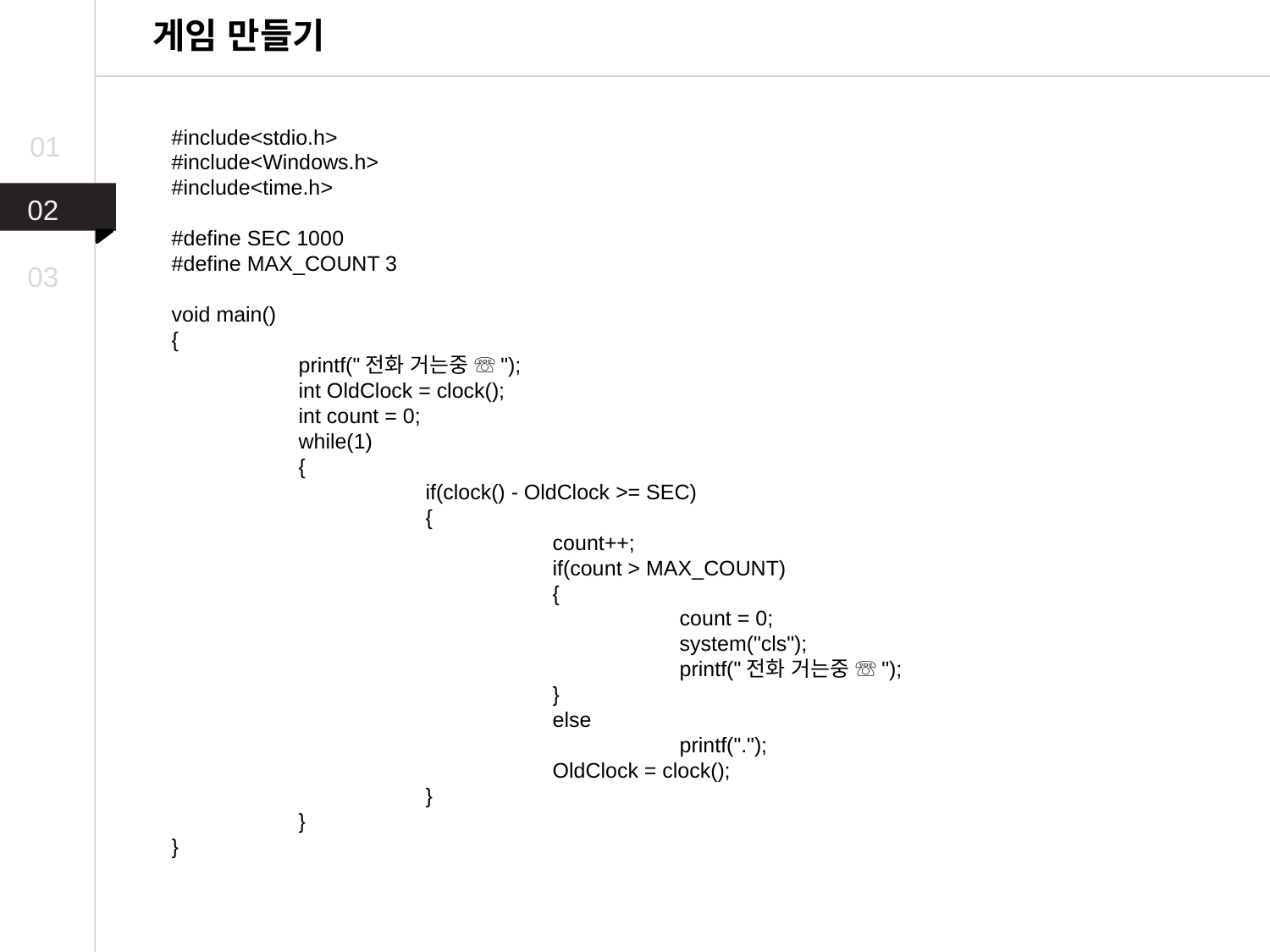

게임 만들기
#include<stdio.h>
#include<Windows.h>
#include<time.h>

#define SEC 1000
#define MAX_COUNT 3

void main()
{
	printf("전화 거는중 ☏");
	int OldClock = clock();
	int count = 0;
	while(1)
	{
		if(clock() - OldClock >= SEC)
		{
			count++;
			if(count > MAX_COUNT)
			{
				count = 0;
				system("cls");
				printf("전화 거는중 ☏");
			}
			else
				printf(".");
			OldClock = clock();
		}
	}
}
01

02

03